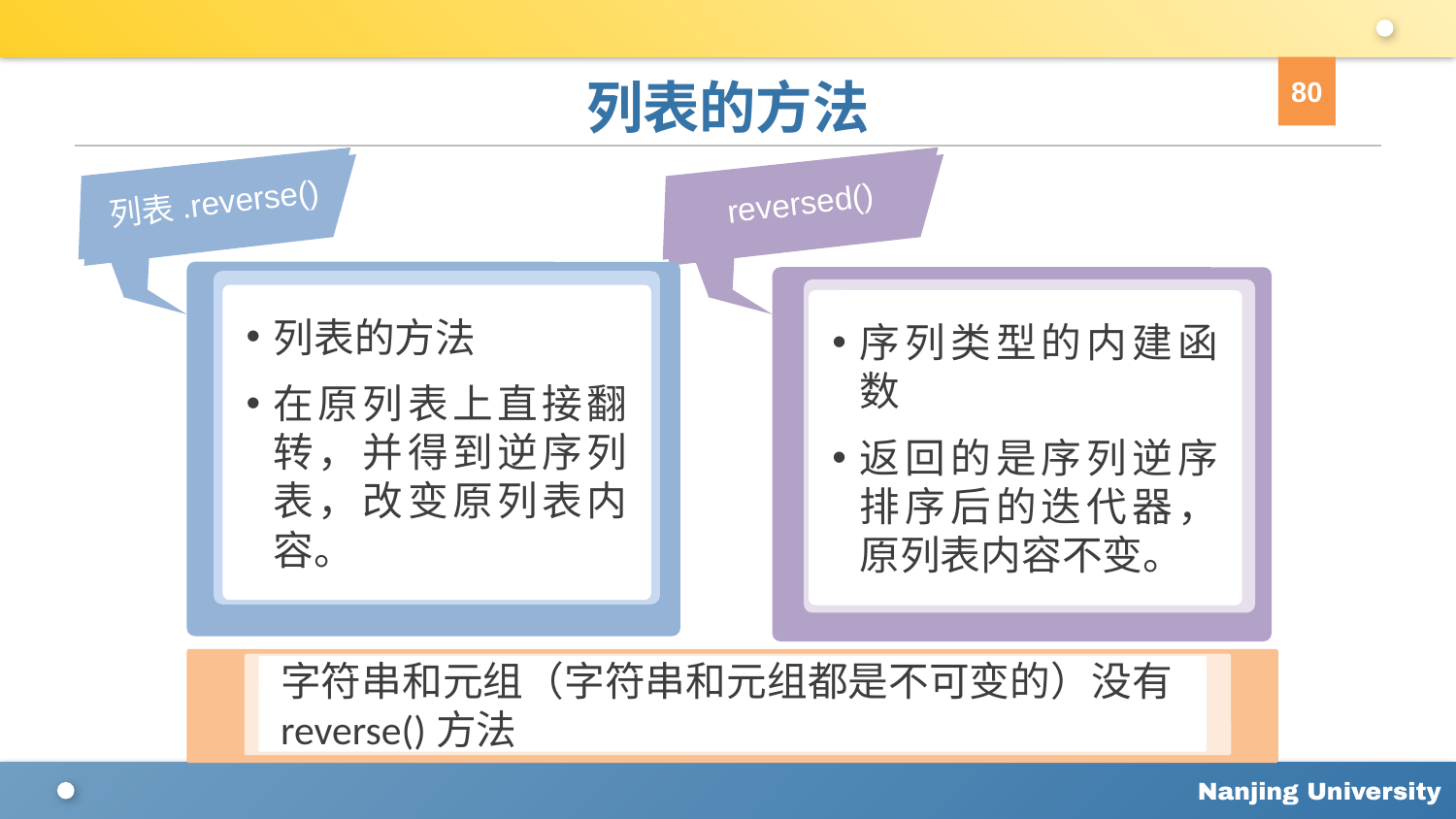

80
# 列表的方法

列表.reverse()

列表的方法
在原列表上直接翻转，并得到逆序列表，改变原列表内容。

reversed()

序列类型的内建函数
返回的是序列逆序排序后的迭代器，原列表内容不变。

字符串和元组（字符串和元组都是不可变的）没有reverse()方法